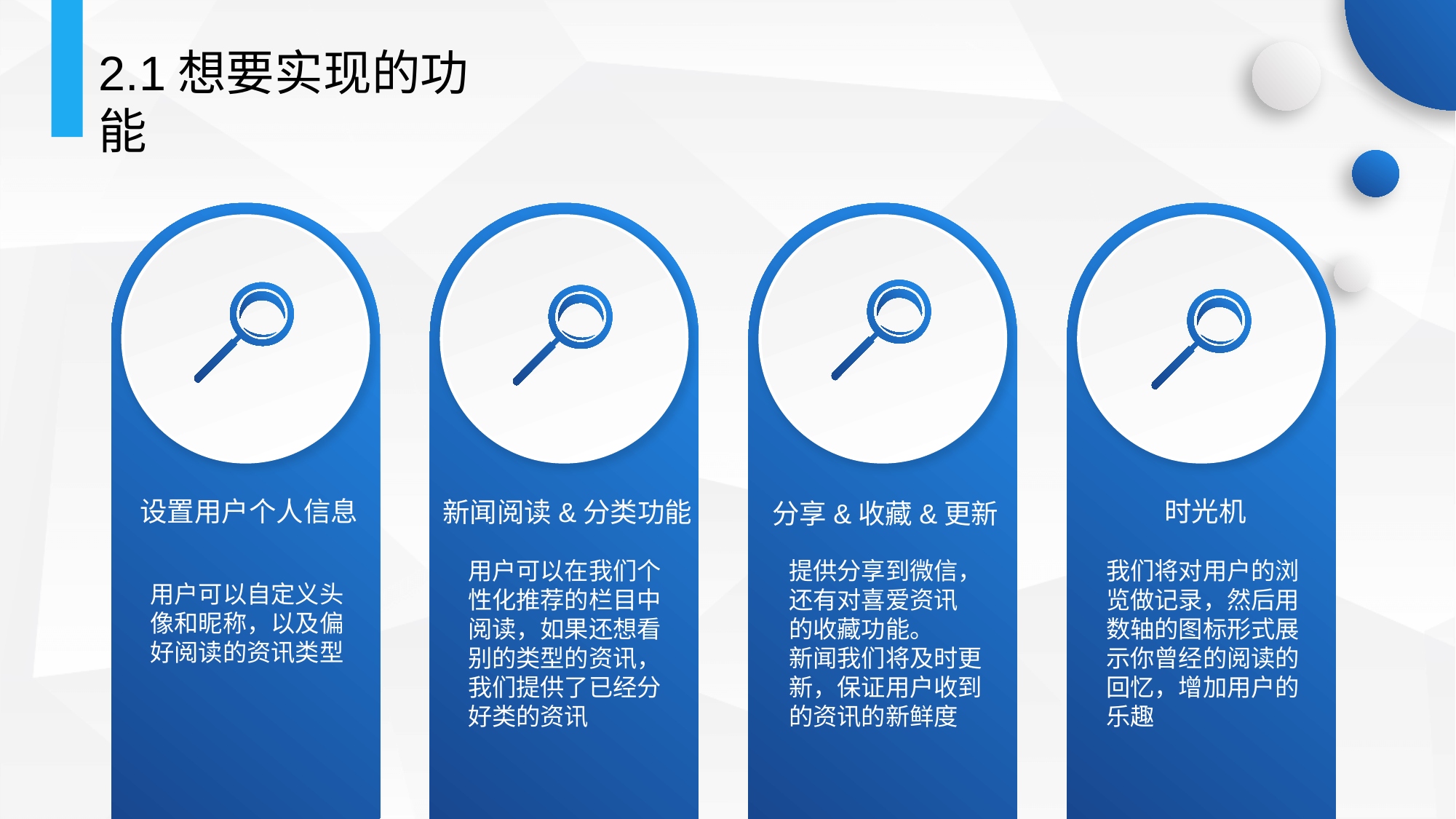

2.1想要实现的功能

设置用户个人信息
时光机
新闻阅读&分类功能
分享&收藏&更新
提供分享到微信，还有对喜爱资讯 的收藏功能。
新闻我们将及时更新，保证用户收到的资讯的新鲜度
用户可以在我们个性化推荐的栏目中阅读，如果还想看别的类型的资讯，我们提供了已经分好类的资讯
我们将对用户的浏览做记录，然后用数轴的图标形式展示你曾经的阅读的回忆，增加用户的乐趣
用户可以自定义头像和昵称，以及偏好阅读的资讯类型